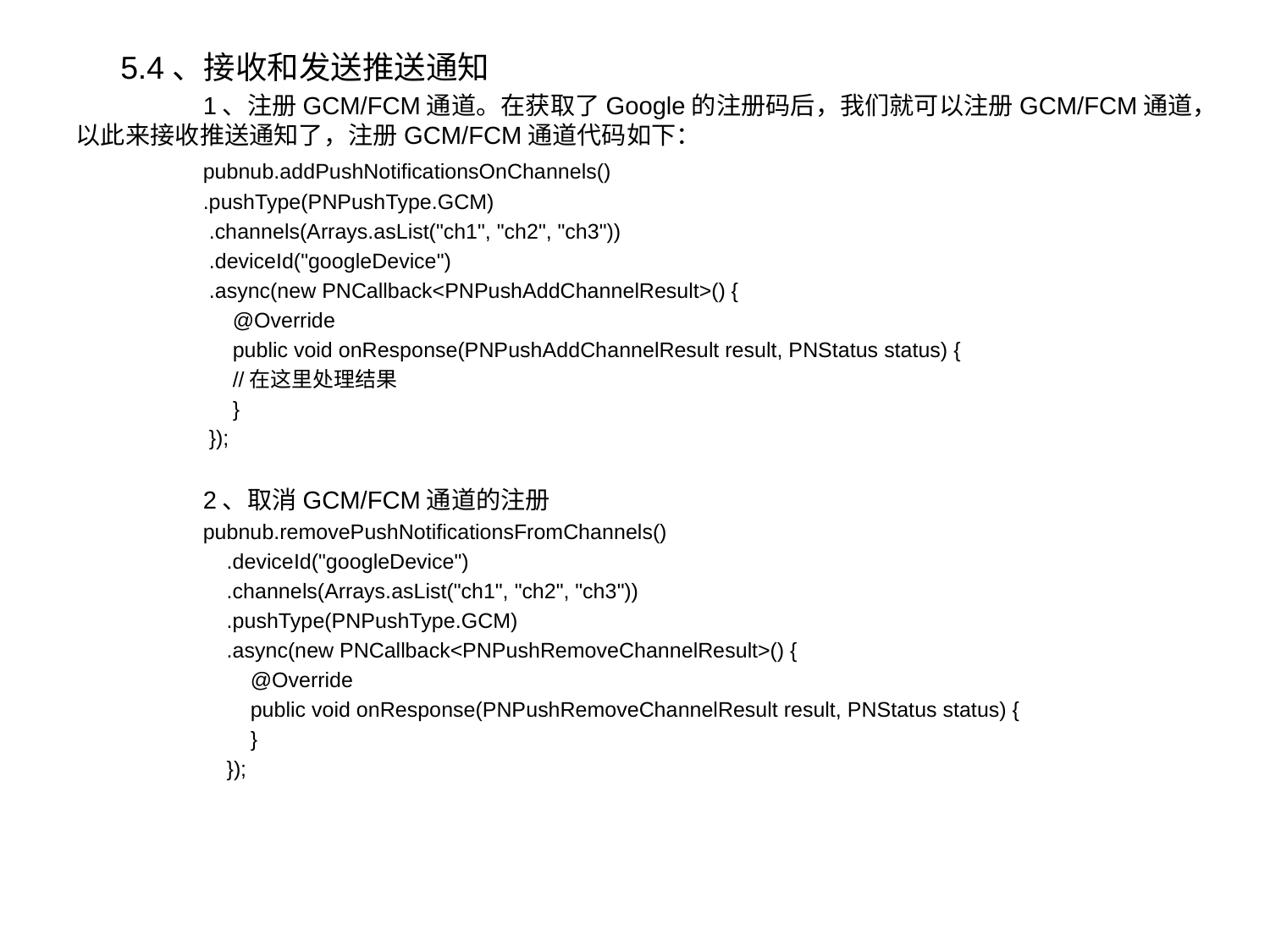

5.4、接收和发送推送通知
	1、注册GCM/FCM通道。在获取了Google的注册码后，我们就可以注册GCM/FCM通道，以此来接收推送通知了，注册GCM/FCM通道代码如下：
	pubnub.addPushNotificationsOnChannels()
    	.pushType(PNPushType.GCM)
   	 .channels(Arrays.asList("ch1", "ch2", "ch3"))
   	 .deviceId("googleDevice")
   	 .async(new PNCallback<PNPushAddChannelResult>() {
   	     @Override
        	     public void onResponse(PNPushAddChannelResult result, PNStatus status) {
            	     //在这里处理结果
        	     }
   	 });

2、取消GCM/FCM通道的注册
pubnub.removePushNotificationsFromChannels()
    .deviceId("googleDevice")
    .channels(Arrays.asList("ch1", "ch2", "ch3"))
    .pushType(PNPushType.GCM)
    .async(new PNCallback<PNPushRemoveChannelResult>() {
        @Override
        public void onResponse(PNPushRemoveChannelResult result, PNStatus status) {
        }
    });